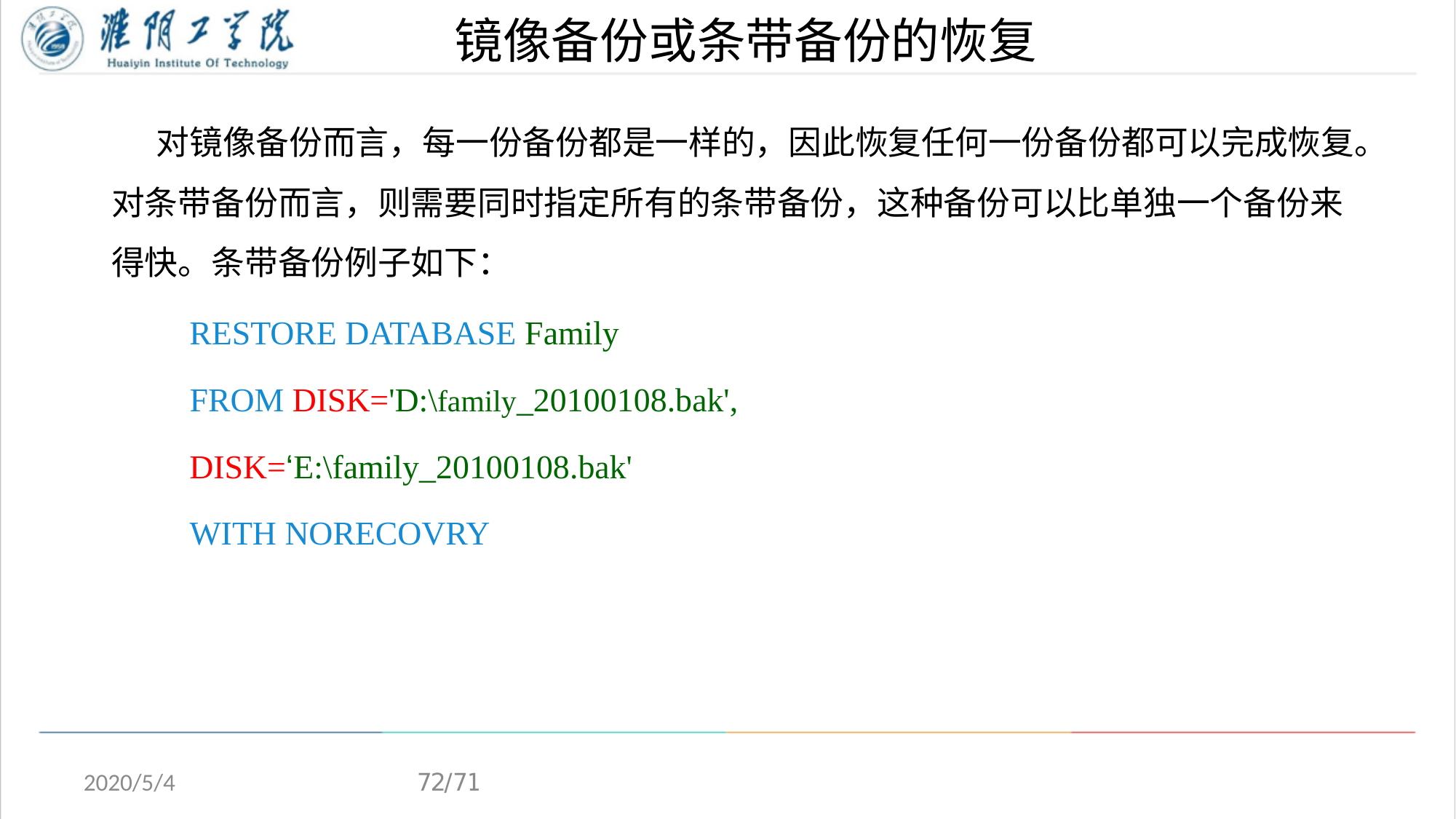

# 镜像备份或条带备份的恢复
对镜像备份而言，每一份备份都是一样的，因此恢复任何一份备份都可以完成恢复。对条带备份而言，则需要同时指定所有的条带备份，这种备份可以比单独一个备份来得快。条带备份例子如下：
    RESTORE DATABASE Family
    FROM DISK='D:\family_20100108.bak',
    DISK=‘E:\family_20100108.bak'
    WITH NORECOVRY
72/71
2020/5/4